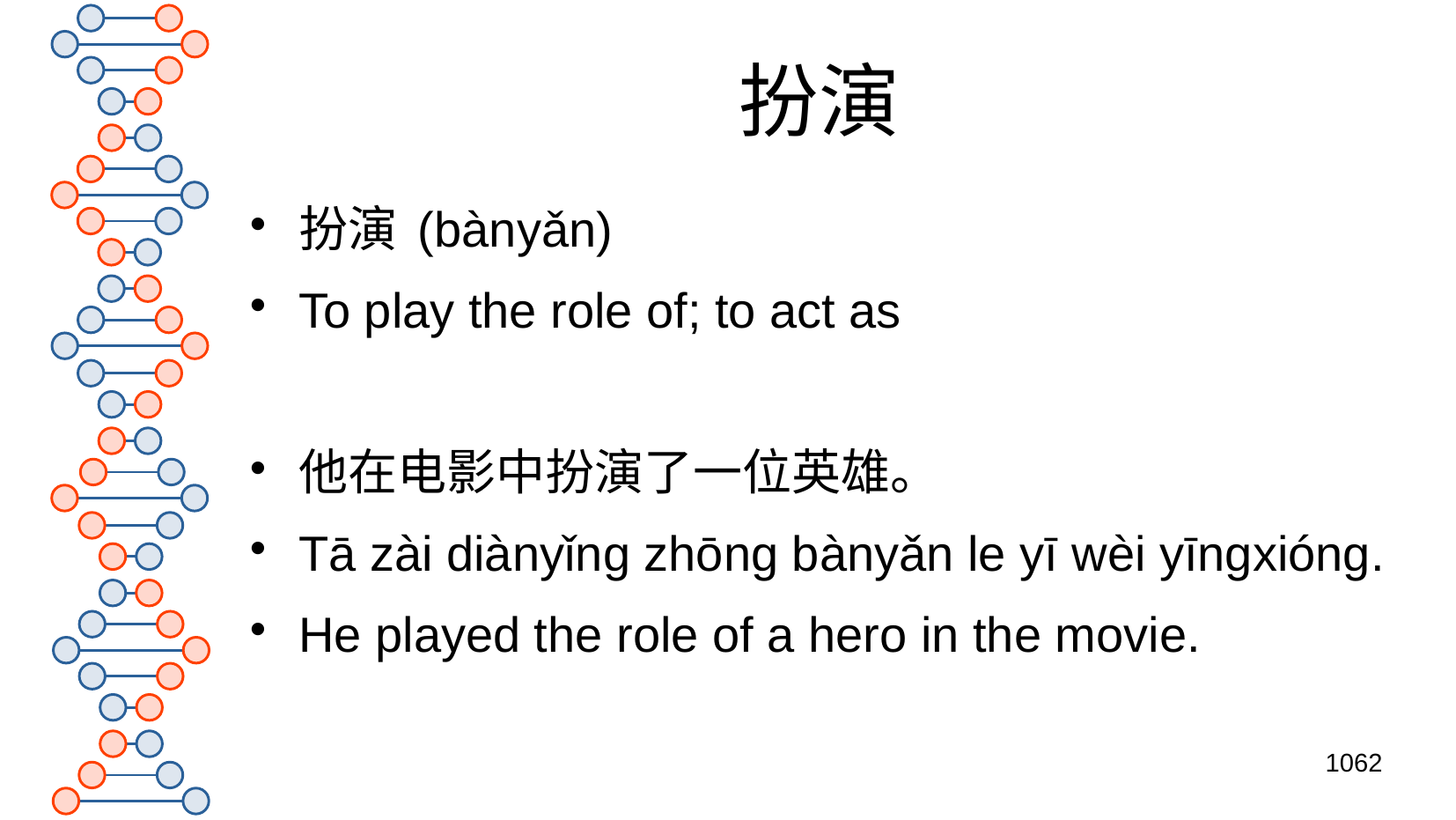

# 扮演
扮演 (bànyǎn)
To play the role of; to act as

他在电影中扮演了一位英雄。
Tā zài diànyǐng zhōng bànyǎn le yī wèi yīngxióng.
He played the role of a hero in the movie.

1062